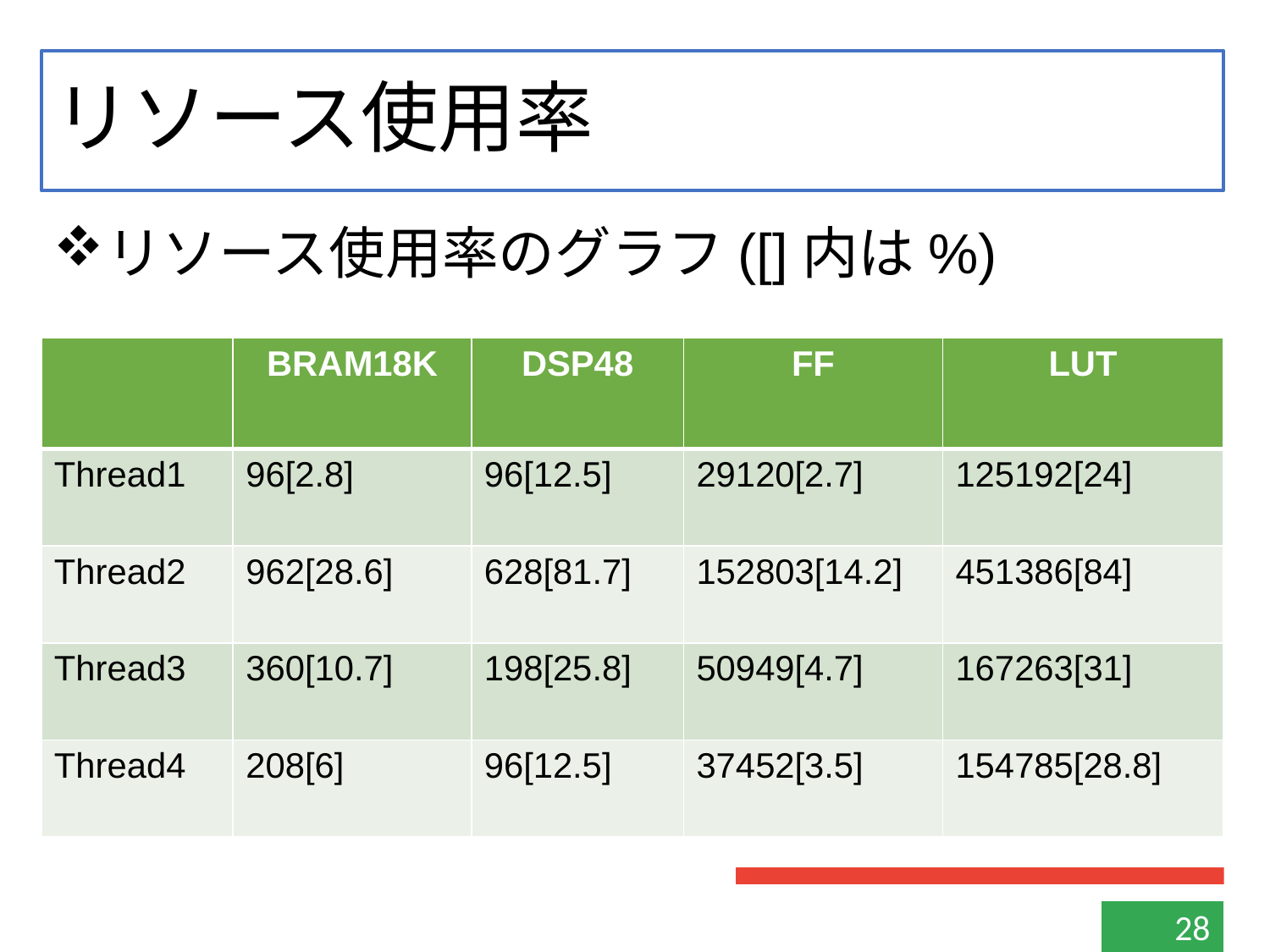

# リソース使用率
リソース使用率のグラフ([]内は%)
|  | BRAM18K | DSP48 | FF | LUT |
| --- | --- | --- | --- | --- |
| Thread1 | 96[2.8] | 96[12.5] | 29120[2.7] | 125192[24] |
| Thread2 | 962[28.6] | 628[81.7] | 152803[14.2] | 451386[84] |
| Thread3 | 360[10.7] | 198[25.8] | 50949[4.7] | 167263[31] |
| Thread4 | 208[6] | 96[12.5] | 37452[3.5] | 154785[28.8] |
28